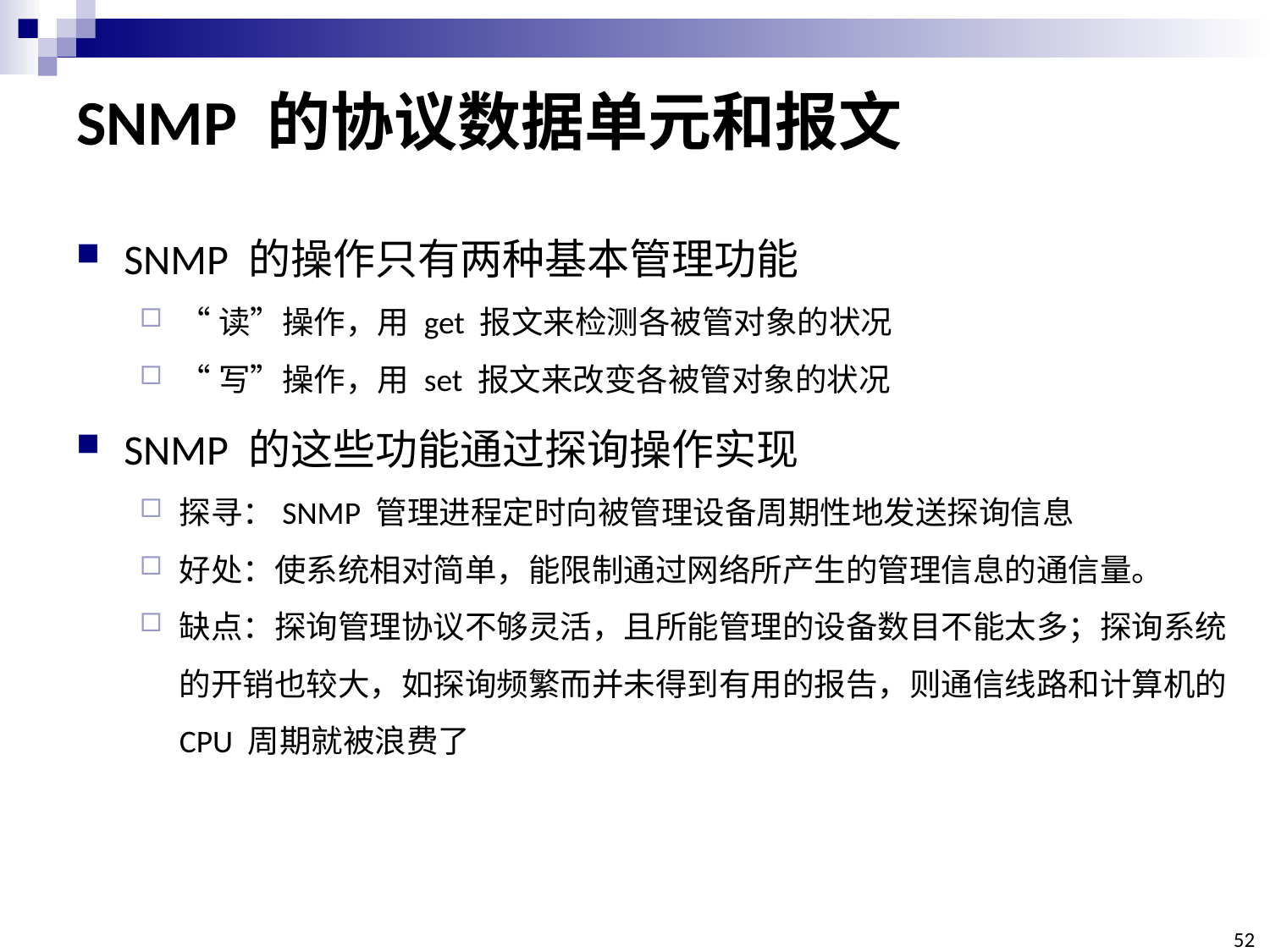

# SNMP 的协议数据单元和报文
SNMP 的操作只有两种基本管理功能
“读”操作，用 get 报文来检测各被管对象的状况
“写”操作，用 set 报文来改变各被管对象的状况
SNMP 的这些功能通过探询操作实现
探寻：SNMP 管理进程定时向被管理设备周期性地发送探询信息
好处：使系统相对简单，能限制通过网络所产生的管理信息的通信量。
缺点：探询管理协议不够灵活，且所能管理的设备数目不能太多；探询系统的开销也较大，如探询频繁而并未得到有用的报告，则通信线路和计算机的 CPU 周期就被浪费了
52